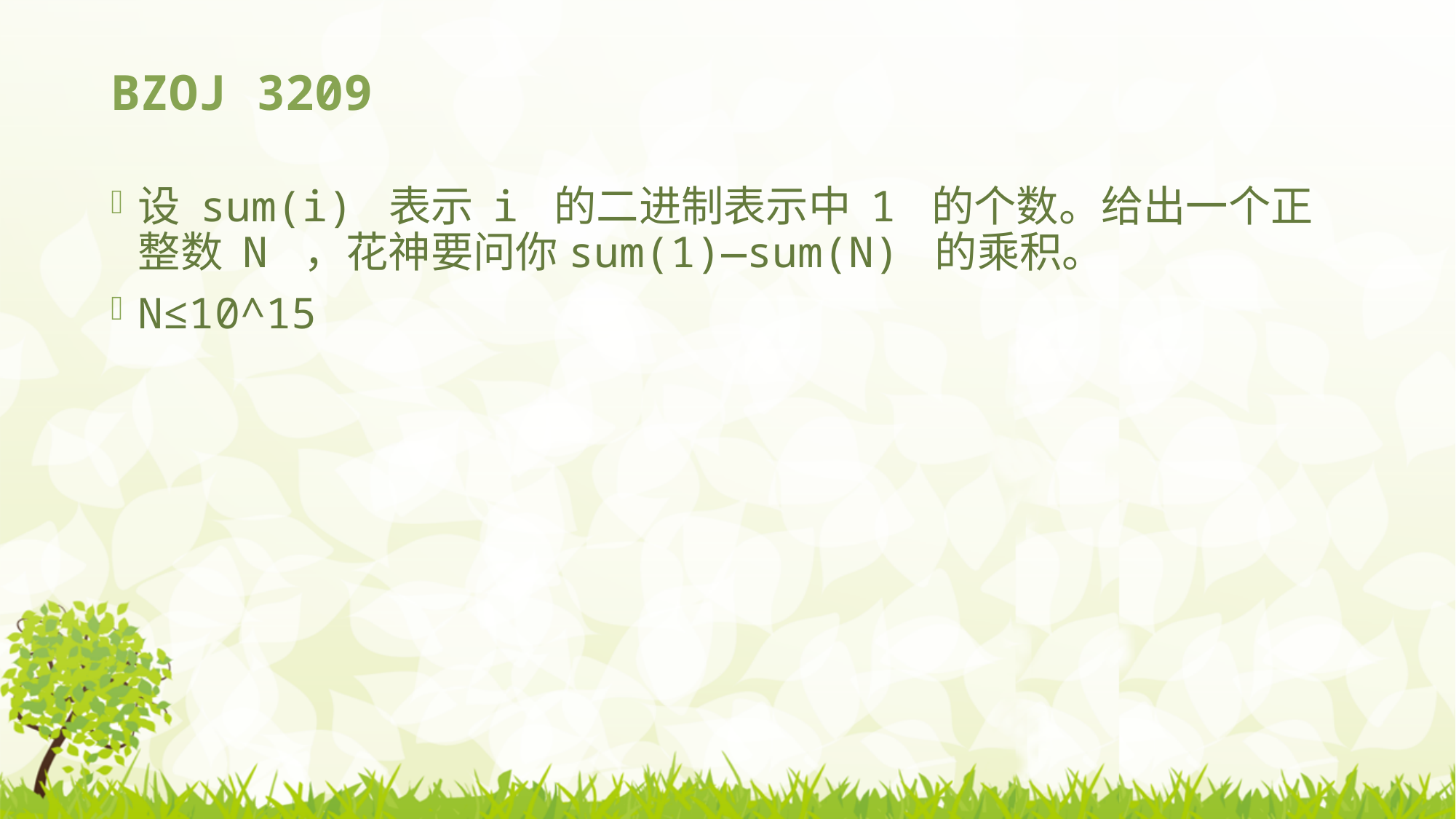

# BZOJ 3209
设 sum(i) 表示 i 的二进制表示中 1 的个数。给出一个正整数 N ，花神要问你sum(1)—sum(N) 的乘积。
N≤10^15